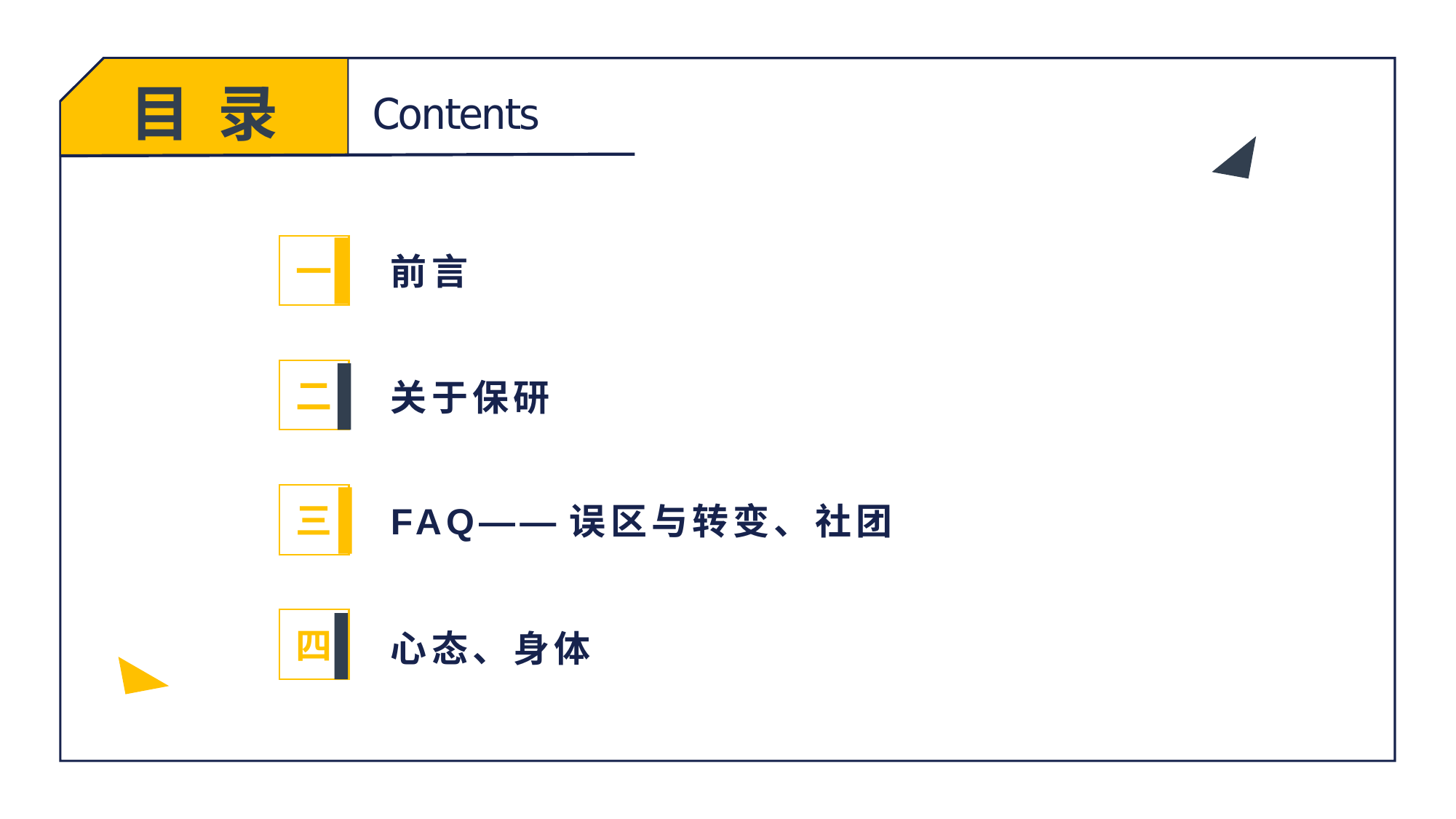

目  录
Contents

一

前言
二

关于保研
三

FAQ——误区与转变、社团
四

心态、身体